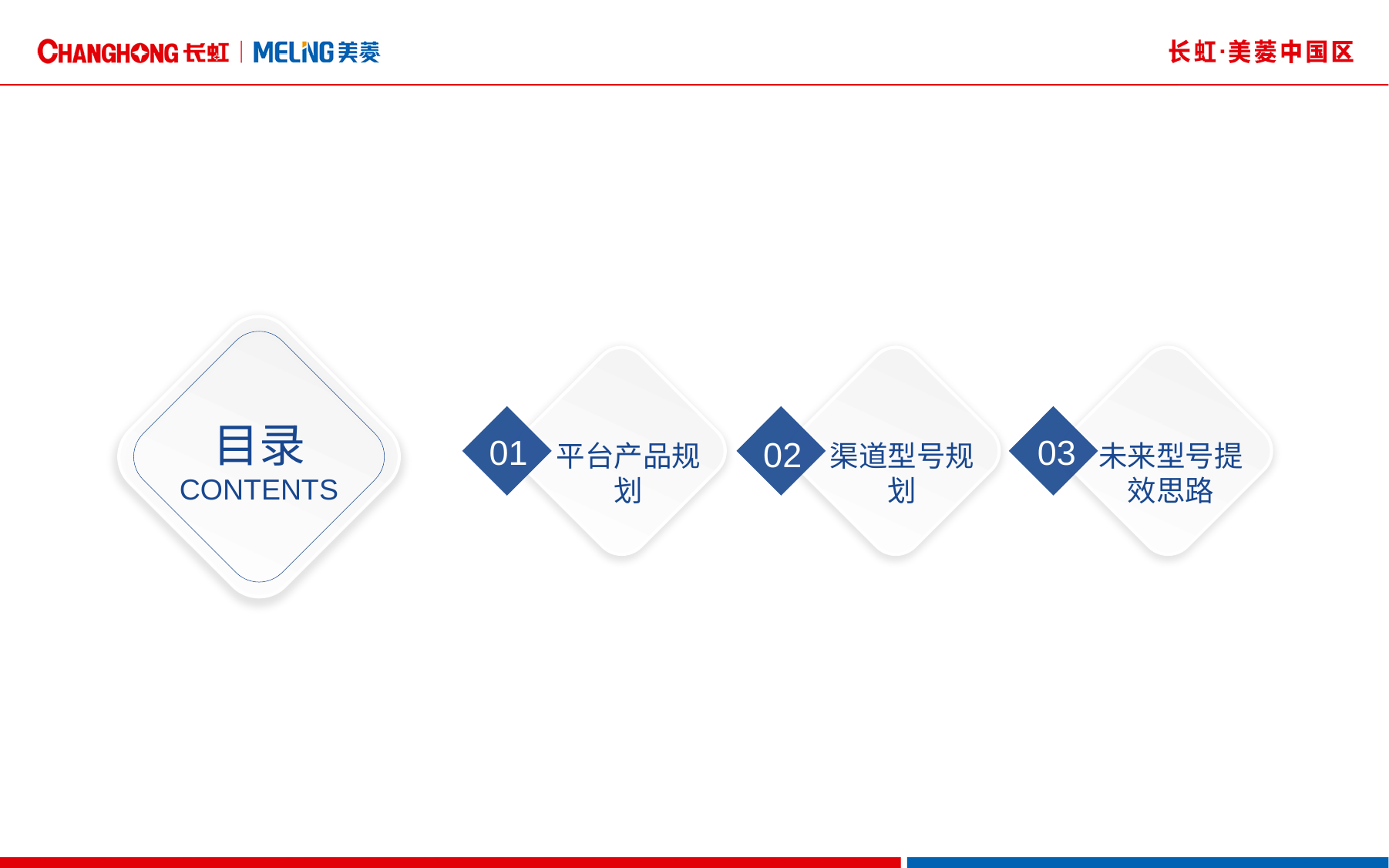

目录

01
03
02
平台产品规划
渠道型号规划
未来型号提效思路
CONTENTS